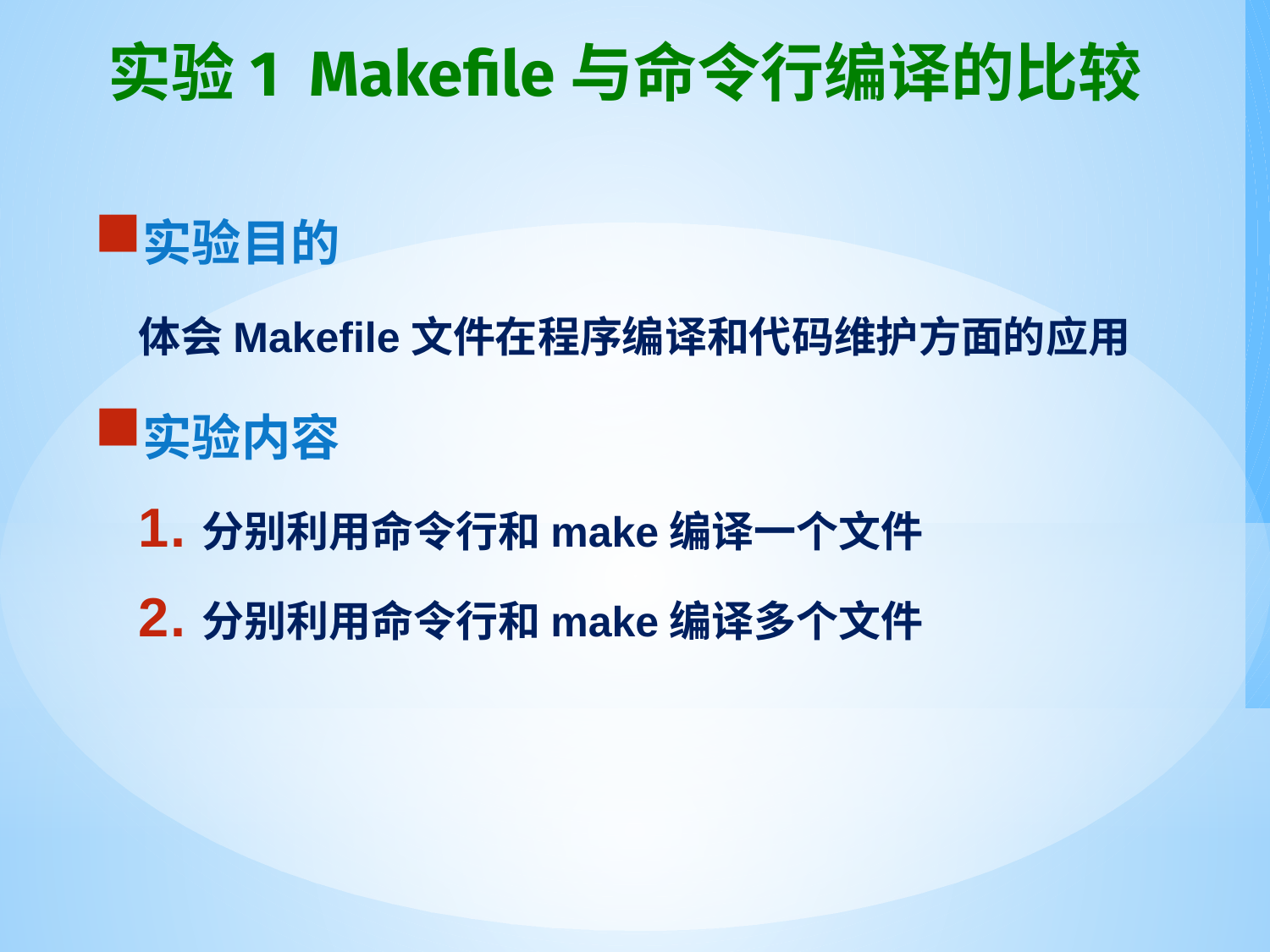

# 实验1  Makefile与命令行编译的比较
实验目的
体会Makefile文件在程序编译和代码维护方面的应用
实验内容
分别利用命令行和make编译一个文件
分别利用命令行和make编译多个文件